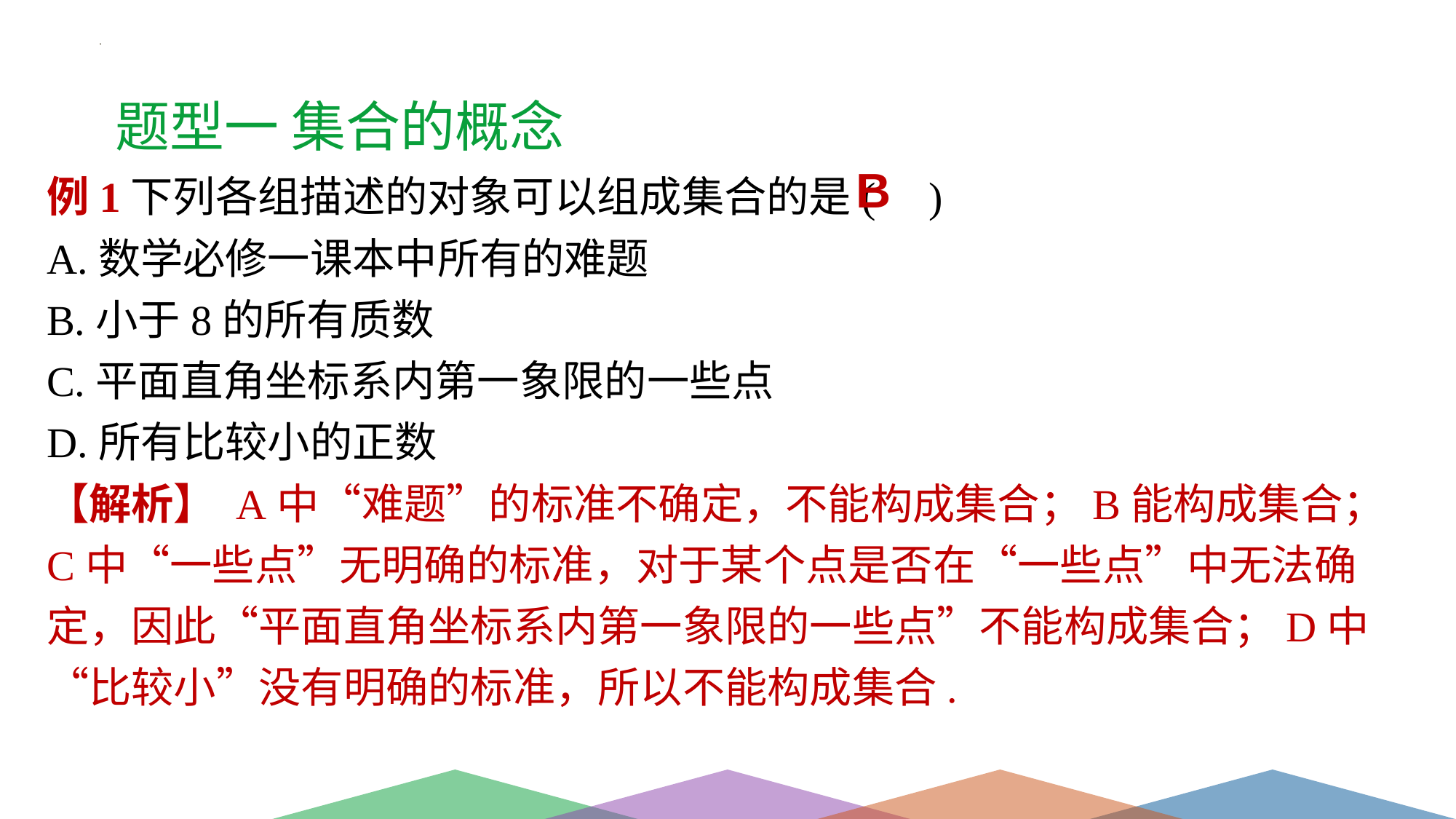

题型一 集合的概念
B
例1下列各组描述的对象可以组成集合的是(     )
A.数学必修一课本中所有的难题
B.小于8的所有质数
C.平面直角坐标系内第一象限的一些点
D.所有比较小的正数
【解析】 A中“难题”的标准不确定，不能构成集合；B能构成集合；C中“一些点”无明确的标准，对于某个点是否在“一些点”中无法确定，因此“平面直角坐标系内第一象限的一些点”不能构成集合；D中“比较小”没有明确的标准，所以不能构成集合.